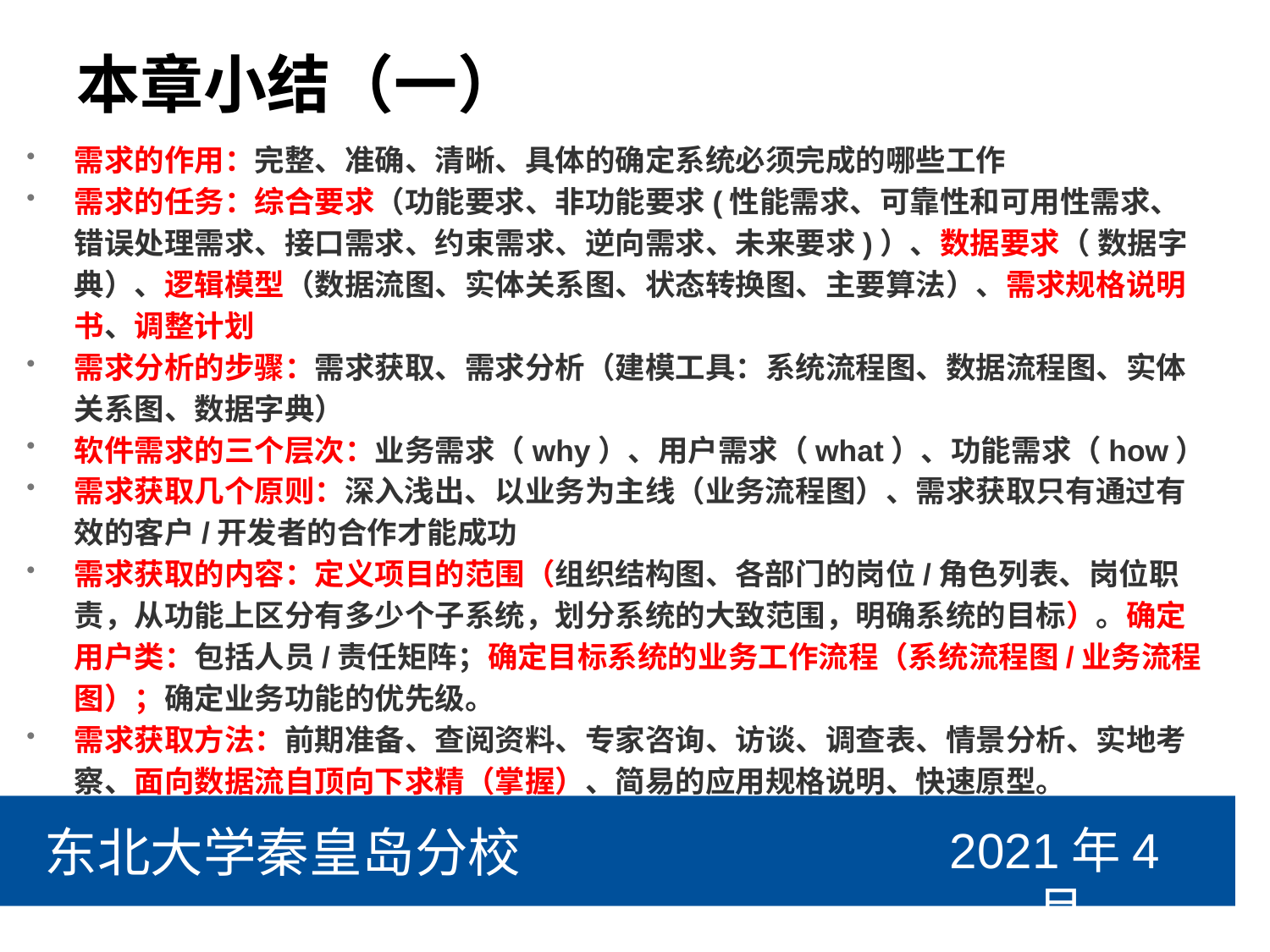

# 本章小结（一）
需求的作用：完整、准确、清晰、具体的确定系统必须完成的哪些工作
需求的任务：综合要求（功能要求、非功能要求(性能需求、可靠性和可用性需求、错误处理需求、接口需求、约束需求、逆向需求、未来要求)）、数据要求（ 数据字典）、逻辑模型（数据流图、实体关系图、状态转换图、主要算法）、需求规格说明书、调整计划
需求分析的步骤：需求获取、需求分析（建模工具：系统流程图、数据流程图、实体关系图、数据字典）
软件需求的三个层次：业务需求（why）、用户需求（what）、功能需求（how）
需求获取几个原则：深入浅出、以业务为主线（业务流程图）、需求获取只有通过有效的客户/开发者的合作才能成功
需求获取的内容：定义项目的范围（组织结构图、各部门的岗位/角色列表、岗位职责，从功能上区分有多少个子系统，划分系统的大致范围，明确系统的目标）。确定用户类：包括人员/责任矩阵；确定目标系统的业务工作流程（系统流程图/业务流程图）；确定业务功能的优先级。
需求获取方法：前期准备、查阅资料、专家咨询、访谈、调查表、情景分析、实地考察、面向数据流自顶向下求精（掌握）、简易的应用规格说明、快速原型。